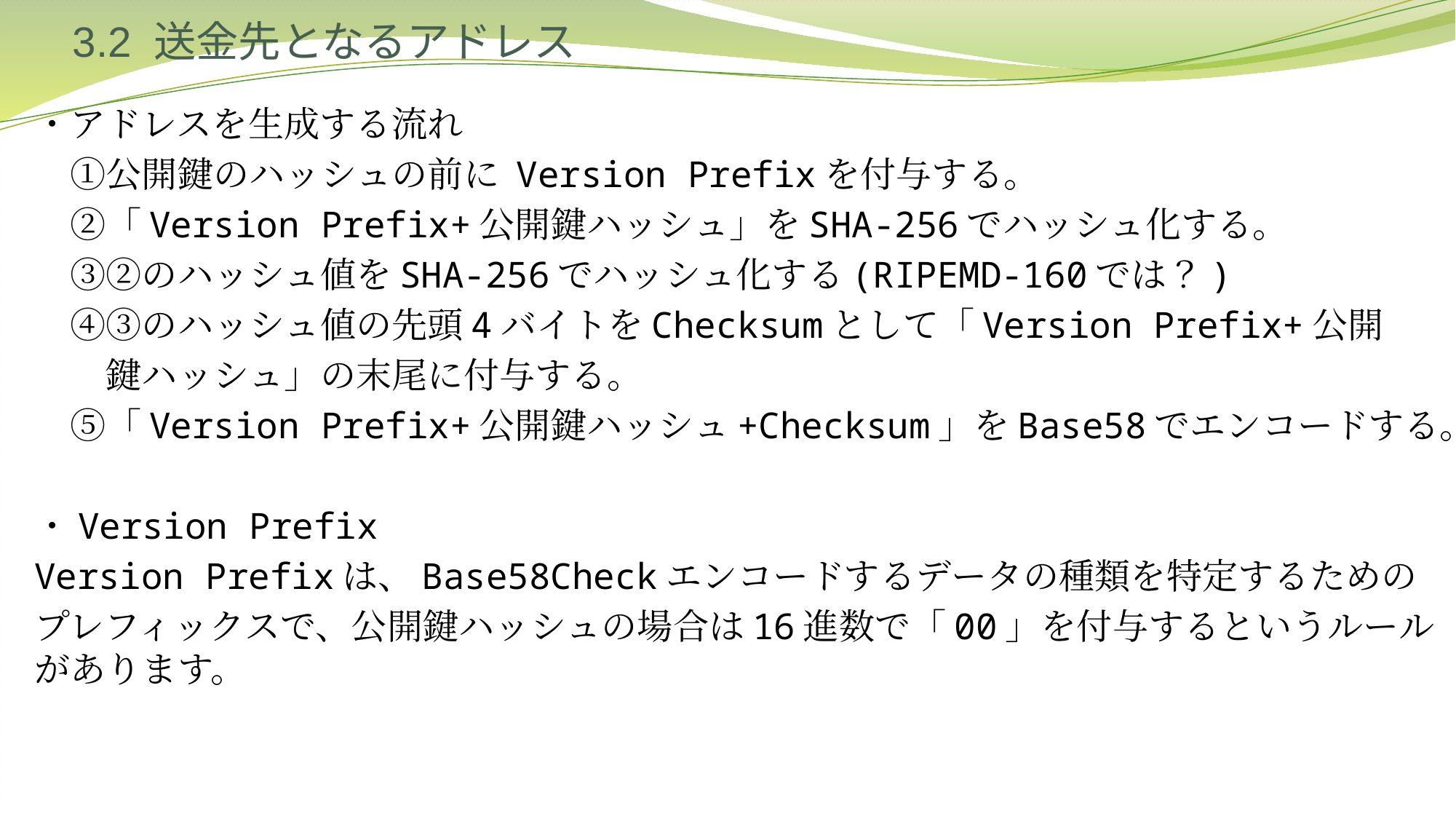

# 3.2 送金先となるアドレス
・アドレスを生成する流れ
　①公開鍵のハッシュの前に Version Prefixを付与する。
　②「Version Prefix+公開鍵ハッシュ」をSHA-256でハッシュ化する。
　③②のハッシュ値をSHA-256でハッシュ化する(RIPEMD-160では？)
　④③のハッシュ値の先頭4バイトをChecksumとして「Version Prefix+公開
　　鍵ハッシュ」の末尾に付与する。
　⑤「Version Prefix+公開鍵ハッシュ+Checksum」をBase58でエンコードする。

・Version Prefix
Version Prefixは、Base58Checkエンコードするデータの種類を特定するための
プレフィックスで、公開鍵ハッシュの場合は16進数で「00」を付与するというルールがあります。